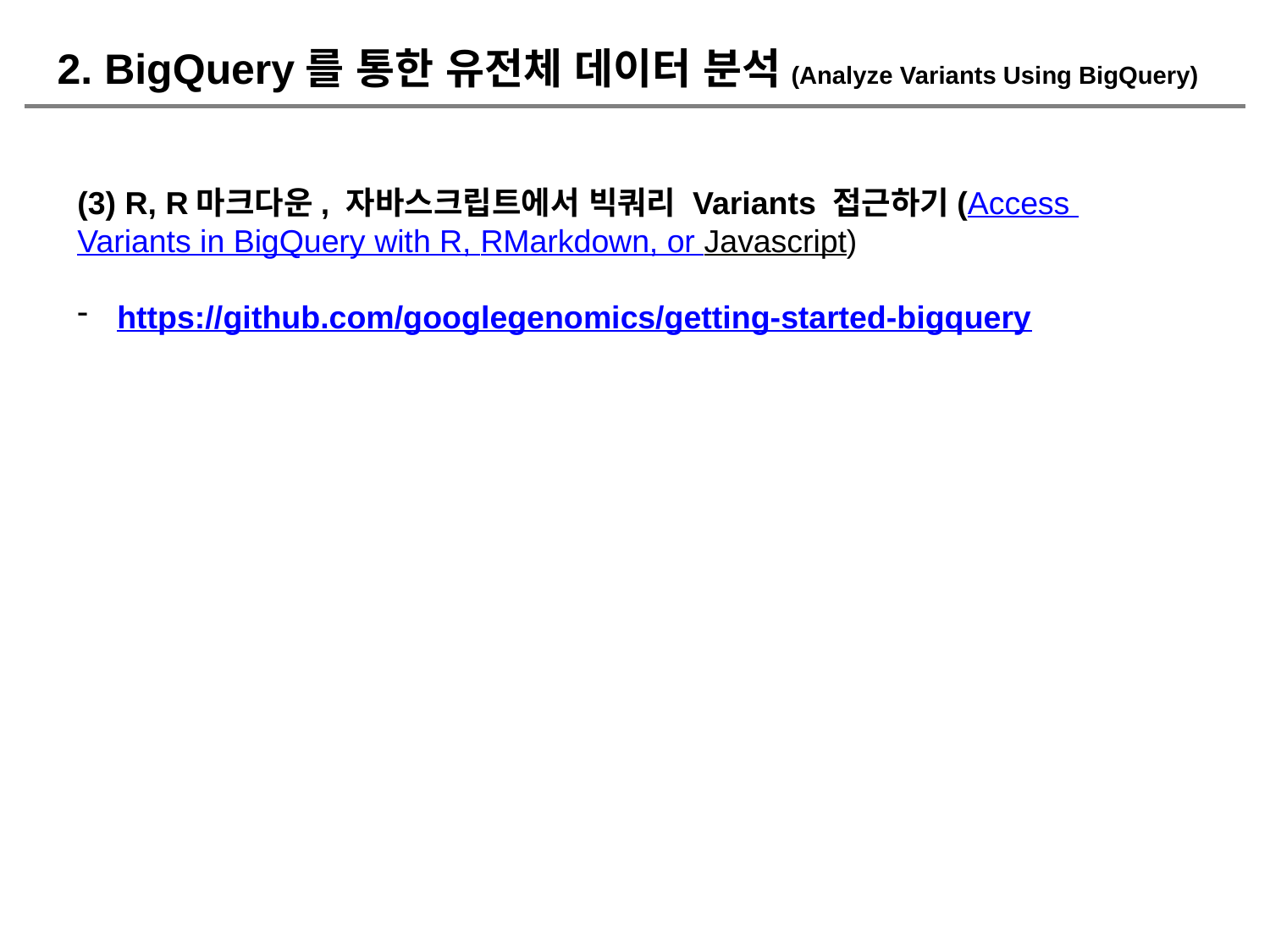

2. BigQuery를 통한 유전체 데이터 분석(Analyze Variants Using BigQuery)
(3) R, R마크다운, 자바스크립트에서 빅쿼리 Variants 접근하기(Access Variants in BigQuery with R, RMarkdown, or Javascript)

https://github.com/googlegenomics/getting-started-bigquery